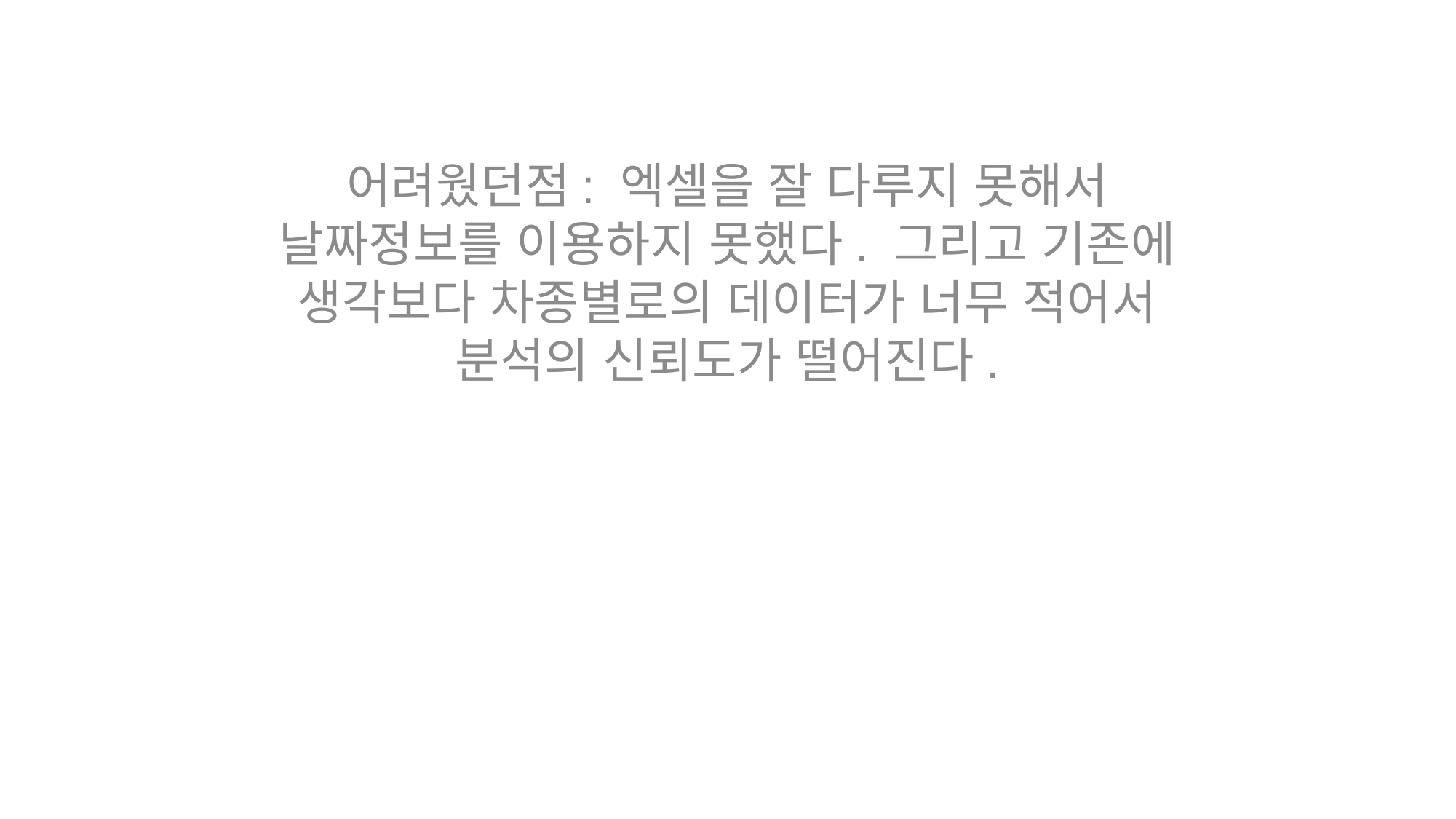

어려웠던점: 엑셀을 잘 다루지 못해서 날짜정보를 이용하지 못했다. 그리고 기존에 생각보다 차종별로의 데이터가 너무 적어서 분석의 신뢰도가 떨어진다.
#